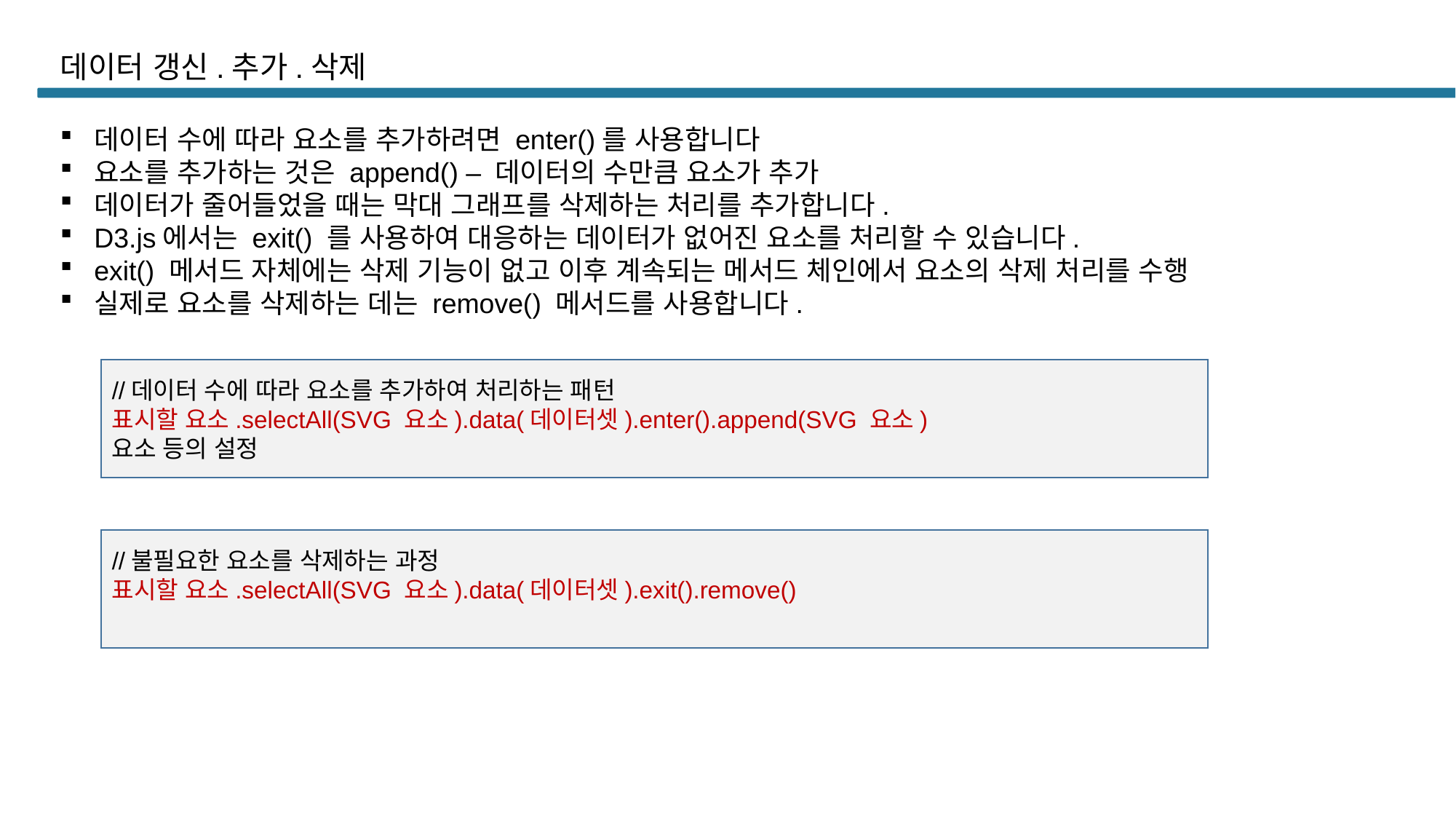

# 데이터 갱신.추가.삭제
데이터 수에 따라 요소를 추가하려면 enter()를 사용합니다
요소를 추가하는 것은 append() – 데이터의 수만큼 요소가 추가
데이터가 줄어들었을 때는 막대 그래프를 삭제하는 처리를 추가합니다.
D3.js에서는 exit() 를 사용하여 대응하는 데이터가 없어진 요소를 처리할 수 있습니다.
exit() 메서드 자체에는 삭제 기능이 없고 이후 계속되는 메서드 체인에서 요소의 삭제 처리를 수행
실제로 요소를 삭제하는 데는 remove() 메서드를 사용합니다.

//데이터 수에 따라 요소를 추가하여 처리하는 패턴
표시할 요소.selectAll(SVG 요소).data(데이터셋).enter().append(SVG 요소)
요소 등의 설정
//불필요한 요소를 삭제하는 과정
표시할 요소.selectAll(SVG 요소).data(데이터셋).exit().remove()